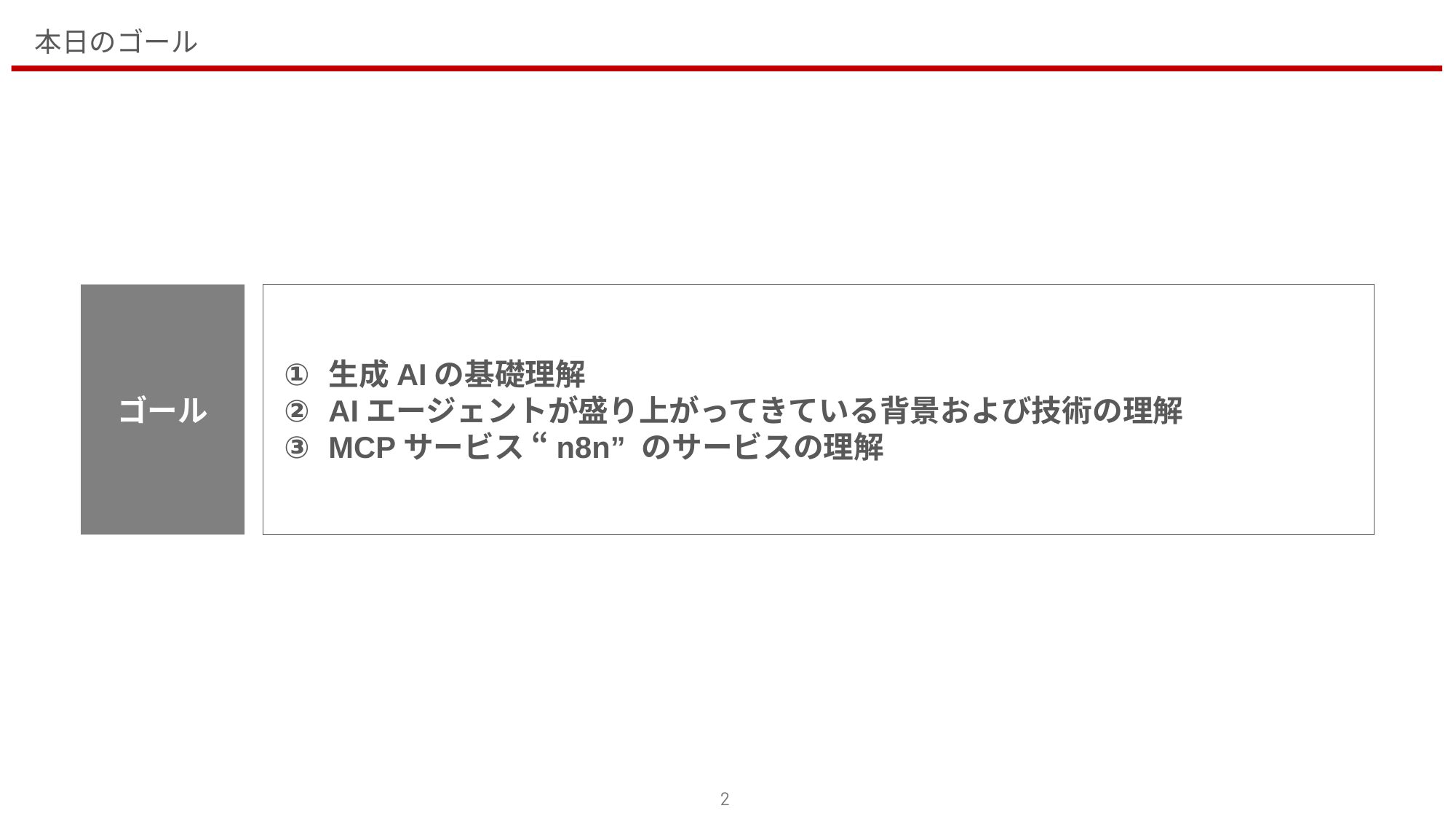

本日のゴール
ゴール
生成AIの基礎理解
AIエージェントが盛り上がってきている背景および技術の理解
MCPサービス “n8n” のサービスの理解
2